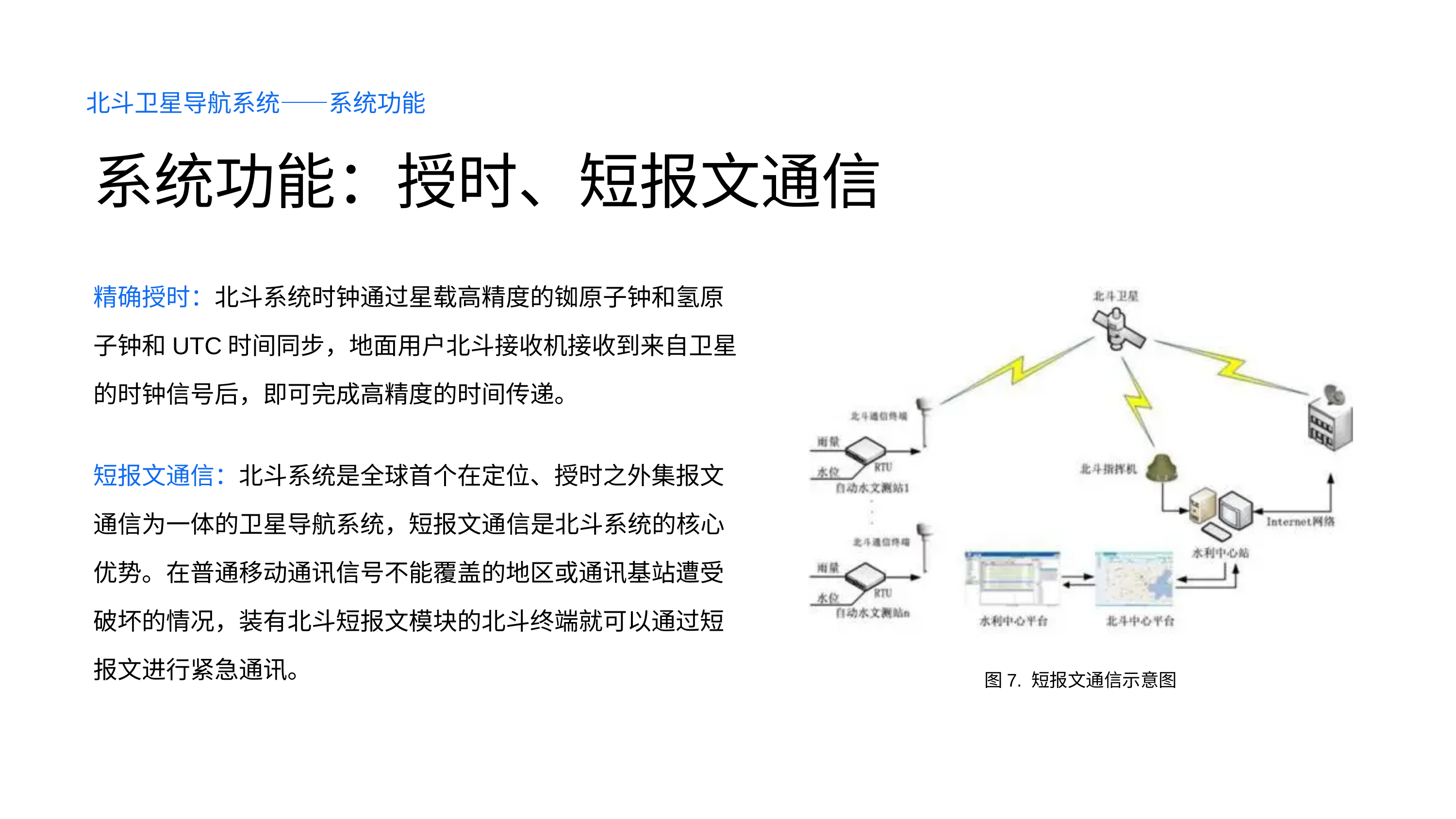

北斗卫星导航系统——系统功能
系统功能：授时、短报文通信
精确授时：北斗系统时钟通过星载高精度的铷原子钟和氢原子钟和UTC时间同步，地面用户北斗接收机接收到来自卫星的时钟信号后，即可完成高精度的时间传递。

短报文通信：北斗系统是全球首个在定位、授时之外集报文通信为一体的卫星导航系统，短报文通信是北斗系统的核心优势。在普通移动通讯信号不能覆盖的地区或通讯基站遭受破坏的情况，装有北斗短报文模块的北斗终端就可以通过短报文进行紧急通讯。
图7. 短报文通信示意图